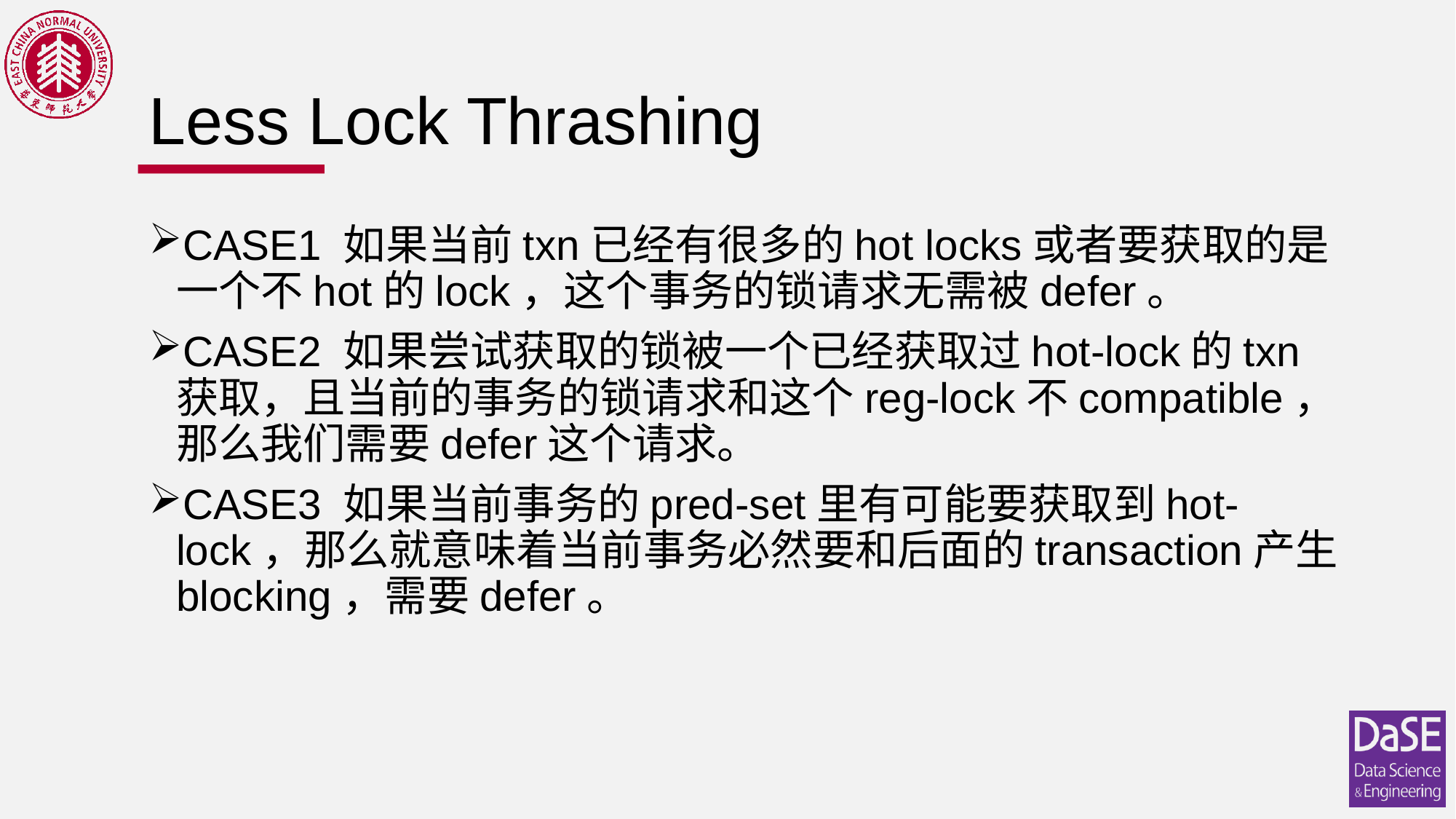

# Less Lock Thrashing
CASE1 如果当前txn已经有很多的hot locks或者要获取的是一个不hot的lock，这个事务的锁请求无需被defer。
CASE2 如果尝试获取的锁被一个已经获取过hot-lock的txn获取，且当前的事务的锁请求和这个reg-lock不compatible，那么我们需要defer这个请求。
CASE3 如果当前事务的pred-set里有可能要获取到hot-lock，那么就意味着当前事务必然要和后面的transaction产生blocking，需要defer。